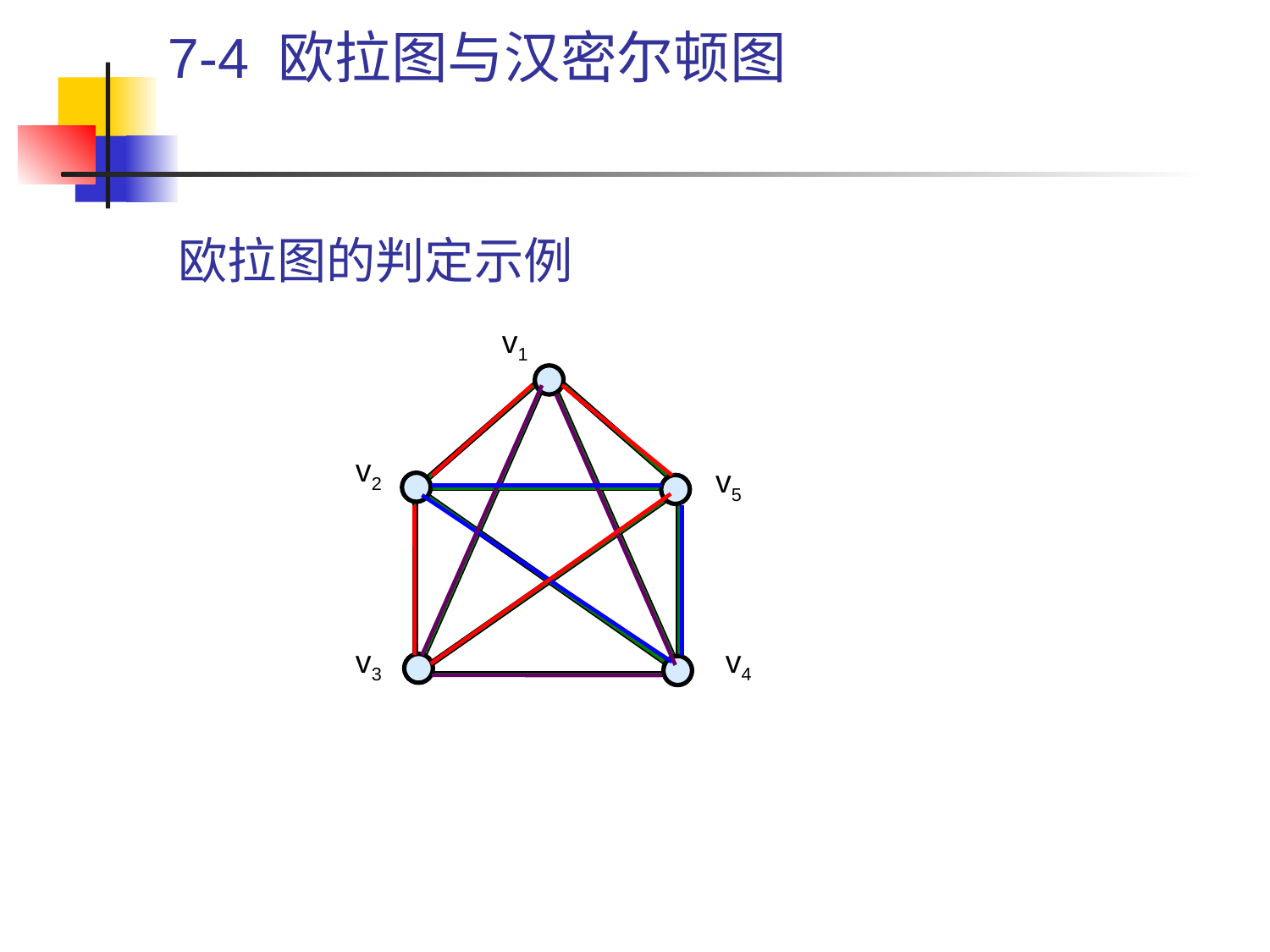

7-4 欧拉图与汉密尔顿图
# 欧拉图的判定示例
v1

v2
v5

v3
v4